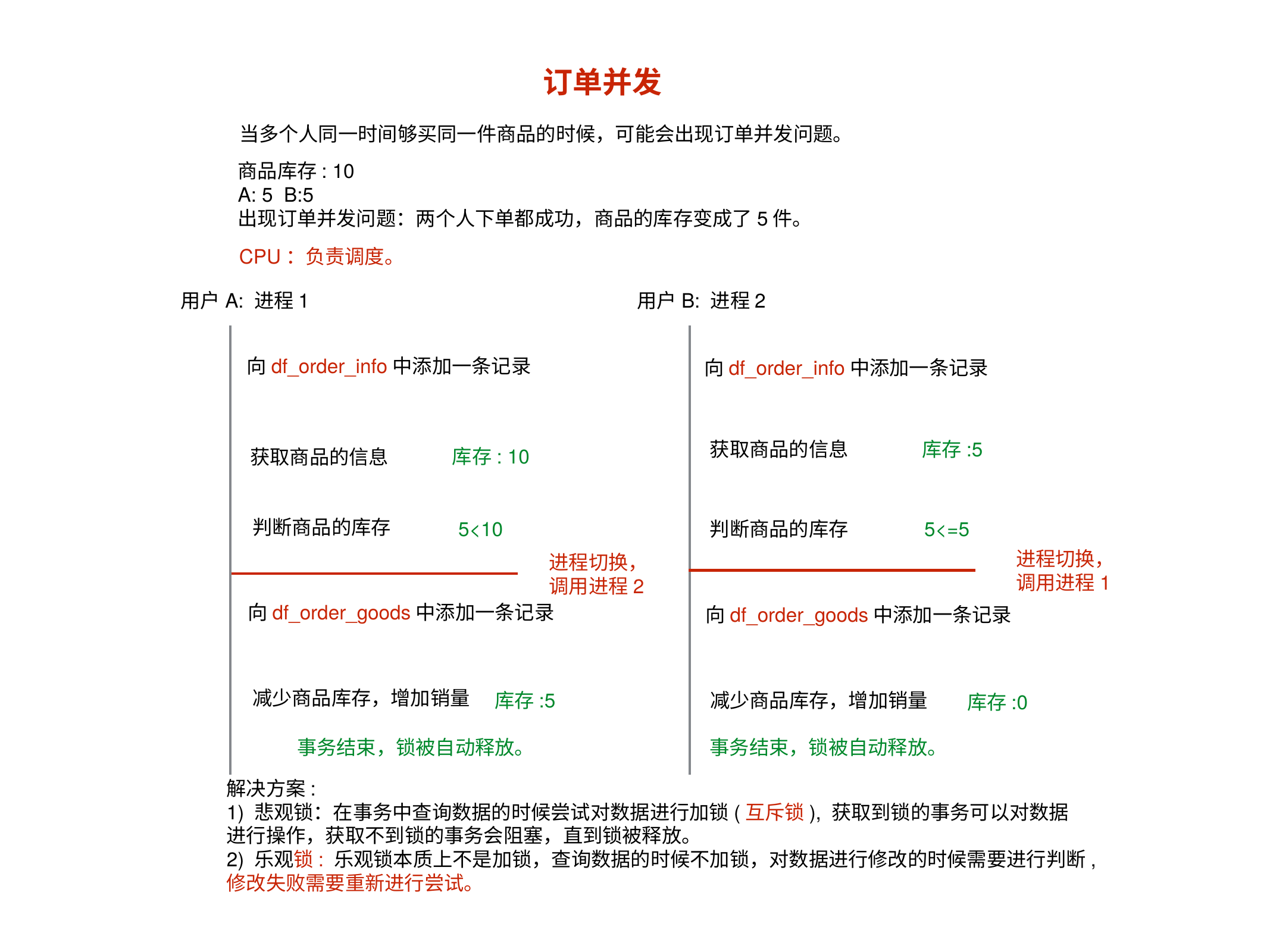

订单并发
当多个人同一时间够买同一件商品的时候，可能会出现订单并发问题。
商品库存: 10
A: 5  B:5
出现订单并发问题：两个人下单都成功，商品的库存变成了5件。
CPU：负责调度。
用户A: 进程1
用户B: 进程2

向df_order_info中添加一条记录
向df_order_info中添加一条记录
获取商品的信息
库存:5
库存: 10
获取商品的信息
判断商品的库存
判断商品的库存
5<10
5<=5
进程切换，
调用进程1
进程切换，
调用进程2

向df_order_goods中添加一条记录
向df_order_goods中添加一条记录
减少商品库存，增加销量
库存:5
减少商品库存，增加销量
库存:0
事务结束，锁被自动释放。
事务结束，锁被自动释放。
解决方案:
悲观锁：在事务中查询数据的时候尝试对数据进行加锁(互斥锁), 获取到锁的事务可以对数据
进行操作，获取不到锁的事务会阻塞，直到锁被释放。
乐观锁: 乐观锁本质上不是加锁，查询数据的时候不加锁，对数据进行修改的时候需要进行判断,
修改失败需要重新进行尝试。